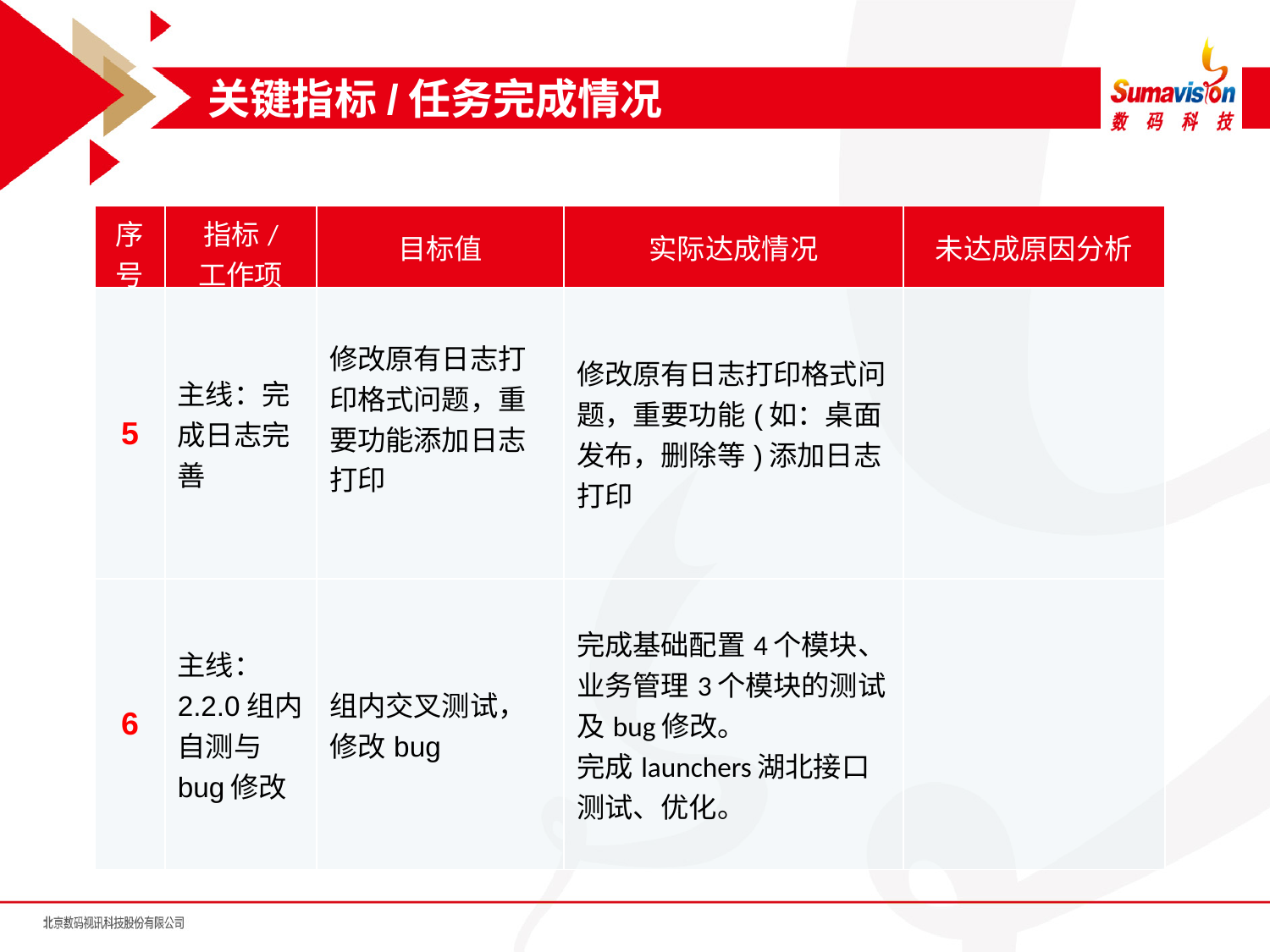

关键指标/任务完成情况
| 序号 | 指标/ 工作项 | 目标值 | 实际达成情况 | 未达成原因分析 |
| --- | --- | --- | --- | --- |
| 5 | 主线：完成日志完善 | 修改原有日志打印格式问题，重要功能添加日志打印 | 修改原有日志打印格式问题，重要功能(如：桌面发布，删除等)添加日志打印 |  |
| 6 | 主线：2.2.0组内自测与bug修改 | 组内交叉测试，修改bug | 完成基础配置4个模块、业务管理3个模块的测试及bug修改。 完成launchers湖北接口测试、优化。 |  |